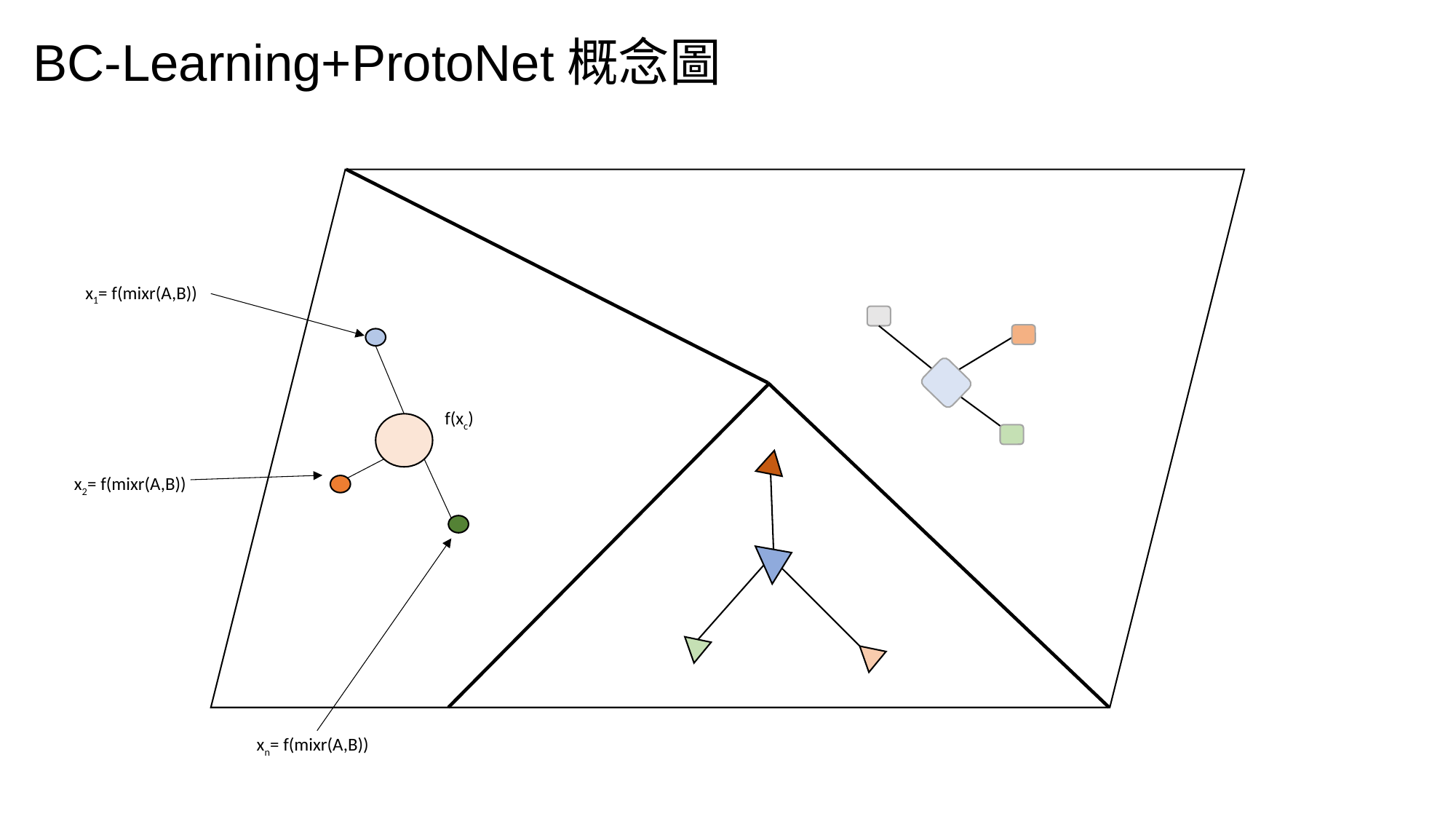

# BC-Learning+ProtoNet概念圖

x1= f(mixr(A,B))

f(xc)

x2= f(mixr(A,B))

xn= f(mixr(A,B))